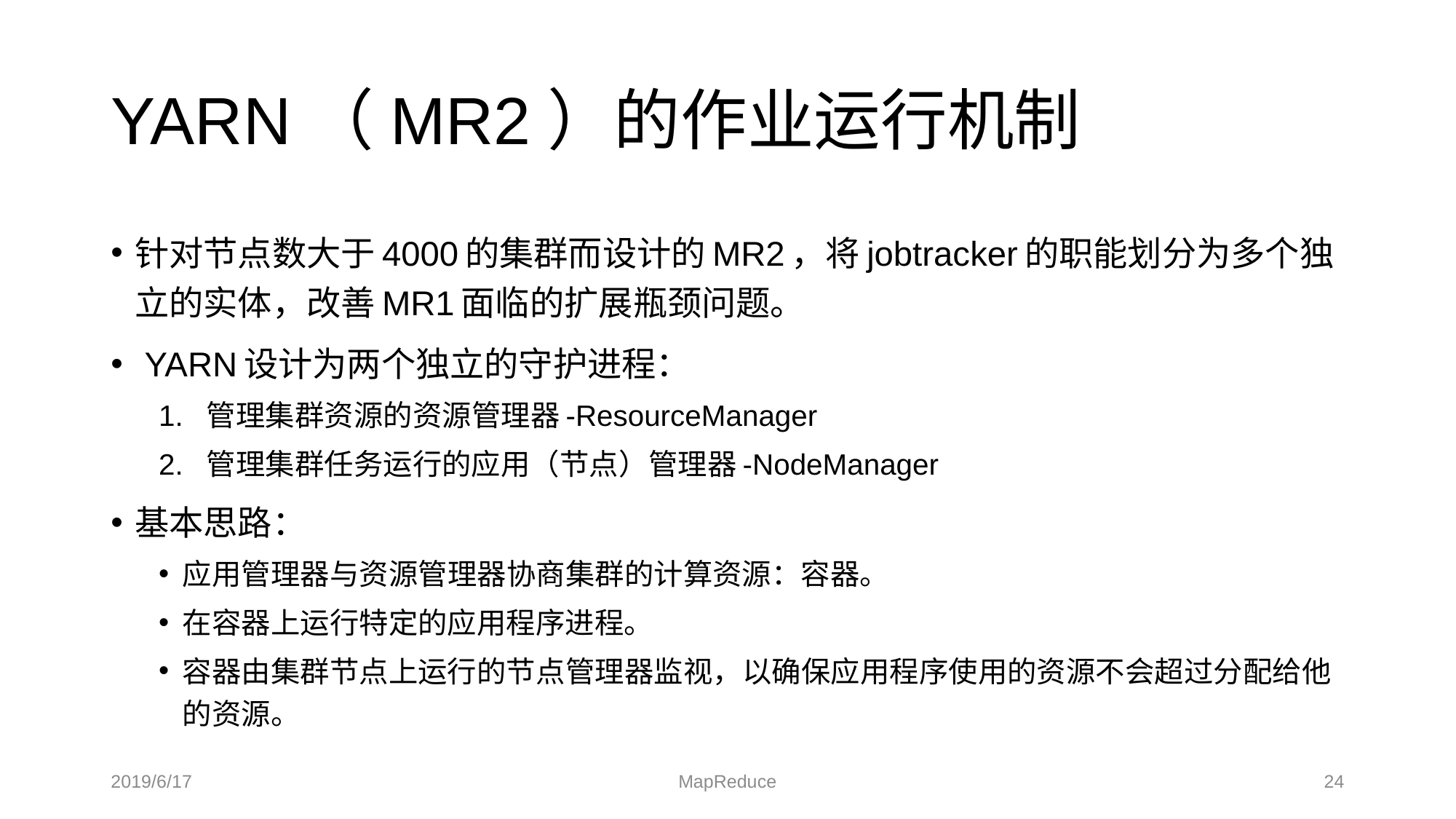

# YARN（MR2）的作业运行机制
针对节点数大于4000的集群而设计的MR2，将jobtracker的职能划分为多个独立的实体，改善MR1面临的扩展瓶颈问题。
 YARN设计为两个独立的守护进程：
管理集群资源的资源管理器-ResourceManager
管理集群任务运行的应用（节点）管理器-NodeManager
基本思路：
应用管理器与资源管理器协商集群的计算资源：容器。
在容器上运行特定的应用程序进程。
容器由集群节点上运行的节点管理器监视，以确保应用程序使用的资源不会超过分配给他的资源。

2019/6/17
MapReduce
24